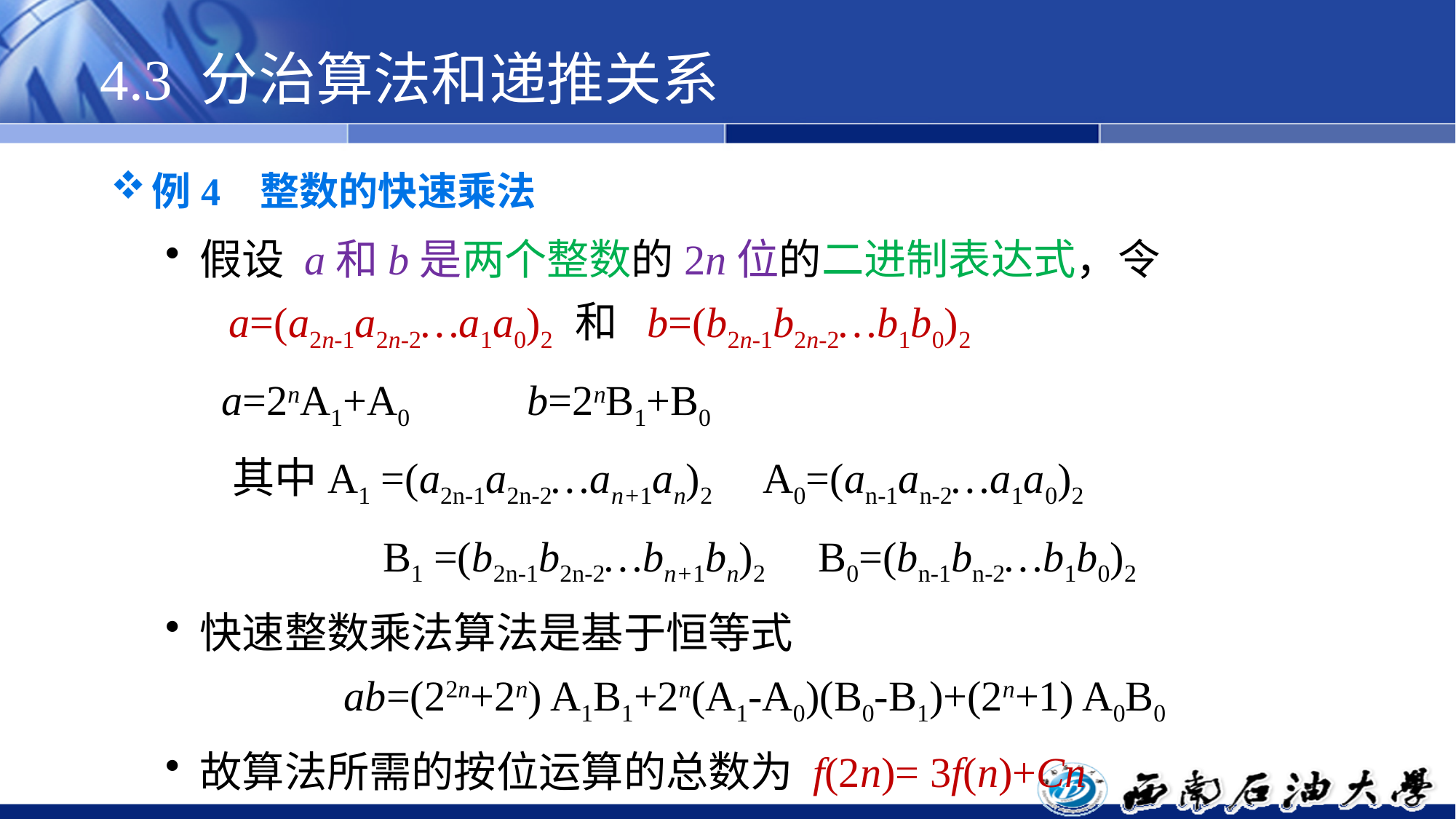

# 4.3 分治算法和递推关系
例4   整数的快速乘法
假设 a和b是两个整数的2n位的二进制表达式，令
      a=(a2n-1a2n-2…a1a0)2  和  b=(b2n-1b2n-2…b1b0)2
         a=2nA1+A0 		b=2nB1+B0
      其中A1 =(a2n-1a2n-2…an+1an)2     A0=(an-1an-2…a1a0)2
	 	       B1 =(b2n-1b2n-2…bn+1bn)2     B0=(bn-1bn-2…b1b0)2
快速整数乘法算法是基于恒等式
ab=(22n+2n) A1B1+2n(A1-A0)(B0-B1)+(2n+1) A0B0
故算法所需的按位运算的总数为 f(2n)= 3f(n)+Cn